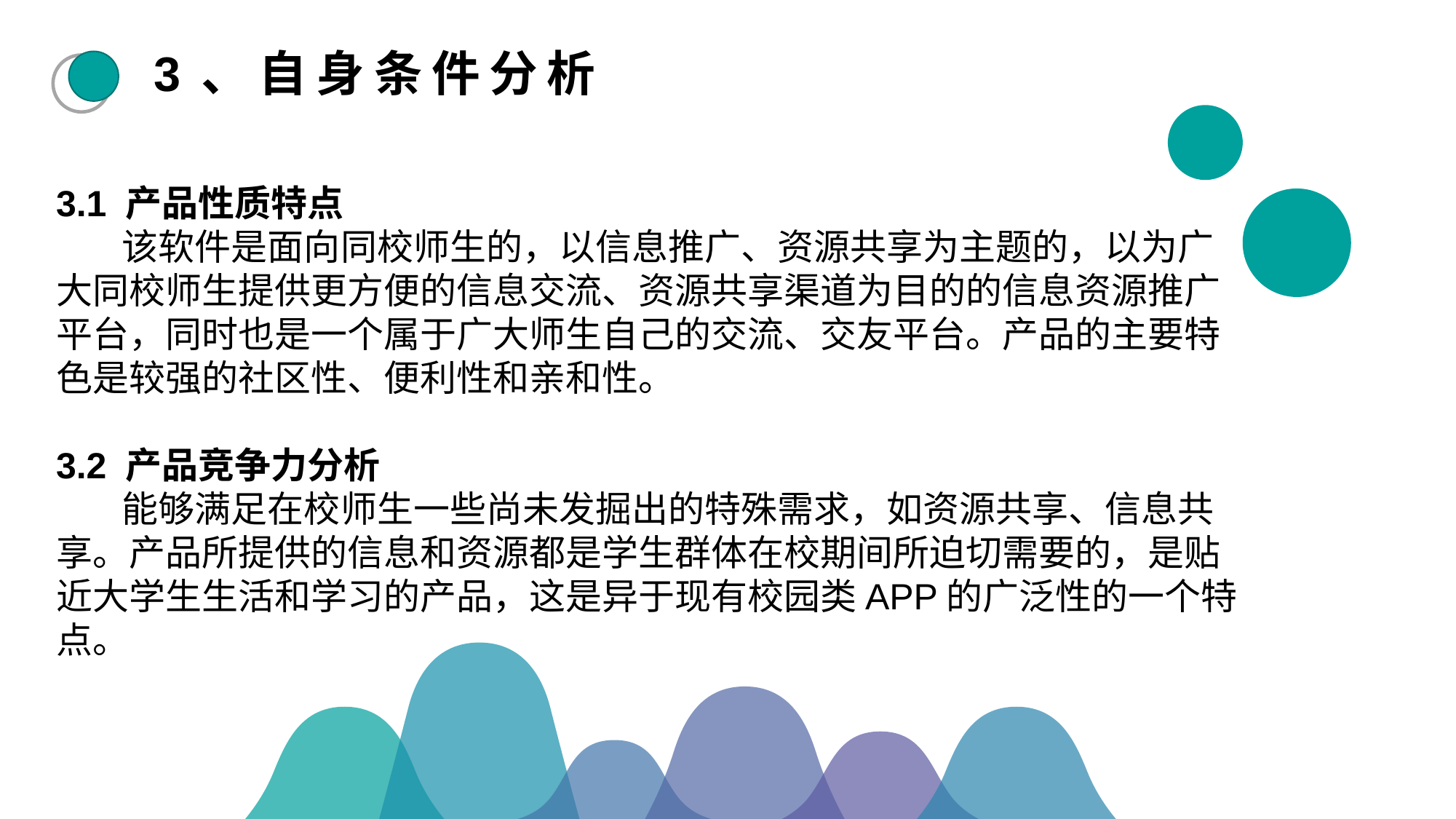

3、自身条件分析

3.1 产品性质特点
       该软件是面向同校师生的，以信息推广、资源共享为主题的，以为广大同校师生提供更方便的信息交流、资源共享渠道为目的的信息资源推广平台，同时也是一个属于广大师生自己的交流、交友平台。产品的主要特色是较强的社区性、便利性和亲和性。

3.2 产品竞争力分析
       能够满足在校师生一些尚未发掘出的特殊需求，如资源共享、信息共享。产品所提供的信息和资源都是学生群体在校期间所迫切需要的，是贴近大学生生活和学习的产品，这是异于现有校园类APP的广泛性的一个特点。

300

245
145
65
80